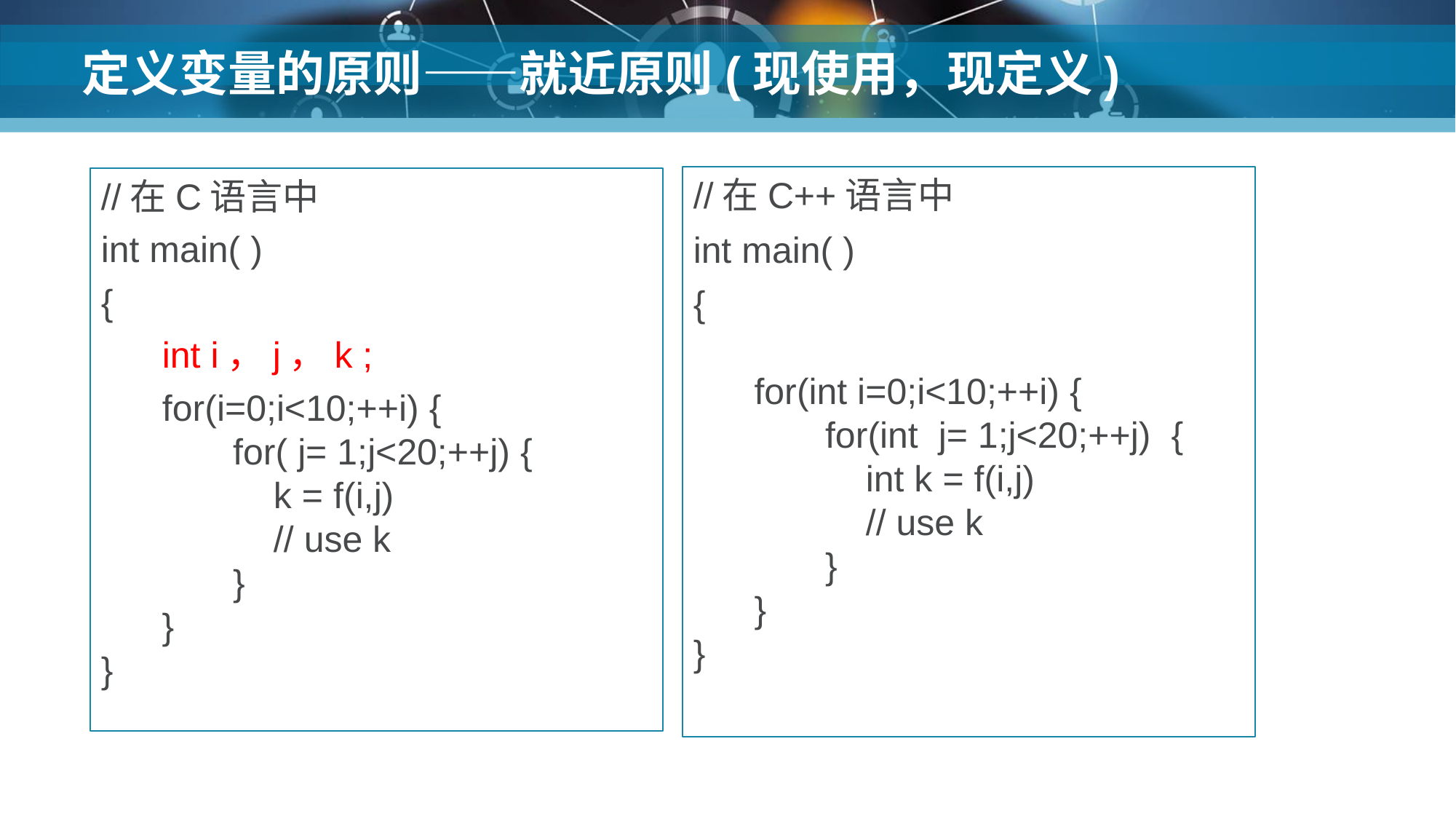

# 定义变量的原则——就近原则(现使用，现定义)
//在C++语言中
int main( )
{
      for(int i=0;i<10;++i) {
             for(int  j= 1;j<20;++j)  {
                 int k = f(i,j)
                 // use k
             }
      }
}
//在C语言中
int main( )
{
      int i，j，k ;
      for(i=0;i<10;++i) {
             for( j= 1;j<20;++j) {
                 k = f(i,j)
                 // use k
             }
      }
}